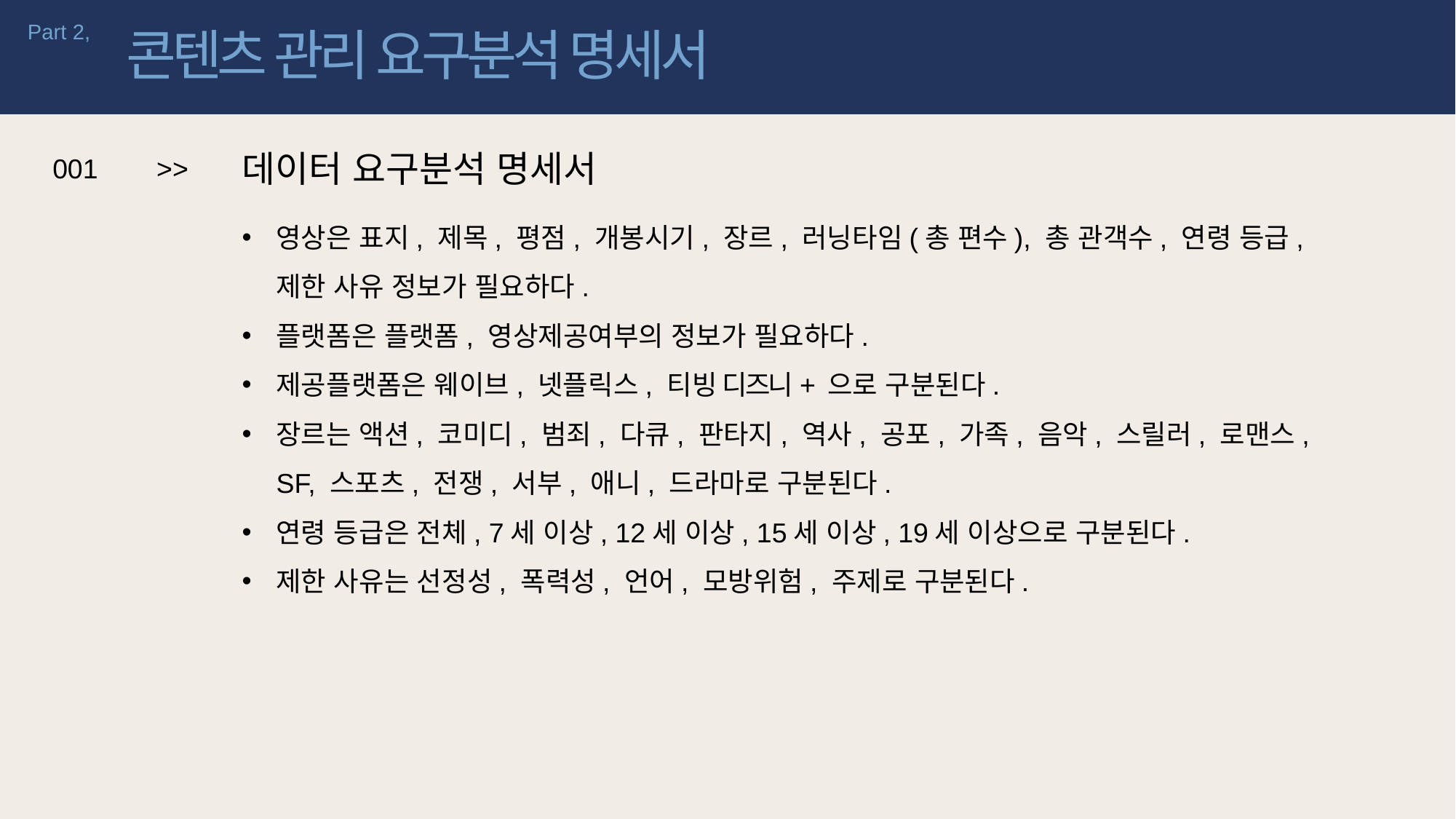

Part 2,
콘텐츠 관리 요구분석 명세서
데이터 요구분석 명세서
001
>>
영상은 표지, 제목, 평점, 개봉시기, 장르, 러닝타임(총 편수), 총 관객수, 연령 등급, 제한 사유 정보가 필요하다.
플랫폼은 플랫폼, 영상제공여부의 정보가 필요하다.
제공플랫폼은 웨이브, 넷플릭스, 티빙 디즈니+ 으로 구분된다.
장르는 액션, 코미디, 범죄, 다큐, 판타지, 역사, 공포, 가족, 음악, 스릴러, 로맨스, SF, 스포츠, 전쟁, 서부, 애니, 드라마로 구분된다.
연령 등급은 전체, 7세 이상, 12세 이상, 15세 이상, 19세 이상으로 구분된다.
제한 사유는 선정성, 폭력성, 언어, 모방위험, 주제로 구분된다.